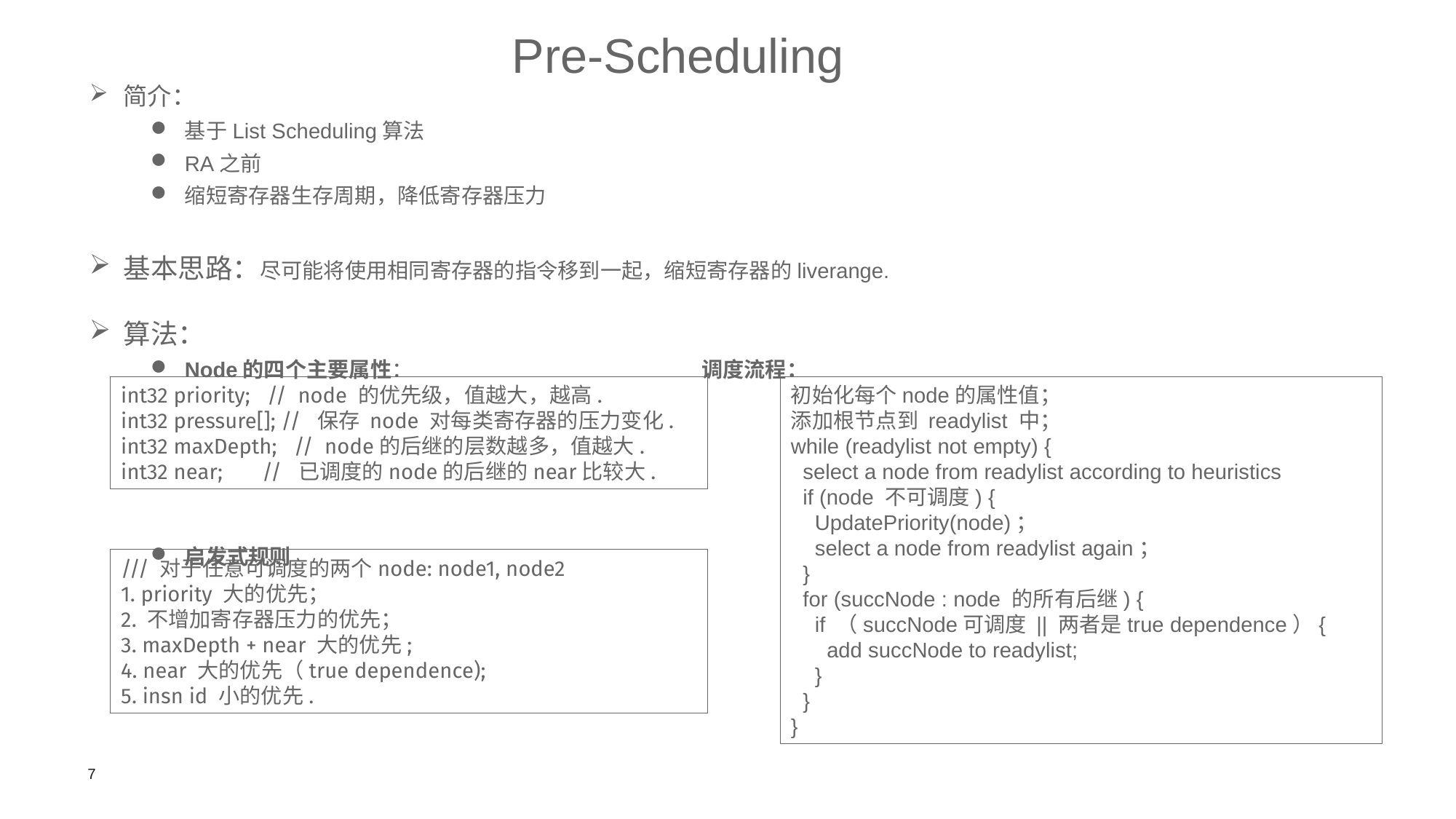

Pre-Scheduling
简介：
基于List Scheduling算法
RA之前
缩短寄存器生存周期，降低寄存器压力

基本思路：尽可能将使用相同寄存器的指令移到一起，缩短寄存器的liverange.

算法：
Node的四个主要属性：                                                             调度流程：

启发式规则

int32 priority;   //  node 的优先级，值越大，越高.
int32 pressure[]; //  保存 node 对每类寄存器的压力变化.
int32 maxDepth;   //  node的后继的层数越多，值越大.
int32 near;       //  已调度的node的后继的near比较大.
初始化每个node的属性值；
添加根节点到 readylist 中；
while (readylist not empty) {
  select a node from readylist according to heuristics
  if (node 不可调度) {
    UpdatePriority(node)；
    select a node from readylist again；
  }
  for (succNode : node 的所有后继) {
    if （succNode可调度 || 两者是true dependence）{
      add succNode to readylist;
    }
  }
}
/// 对于任意可调度的两个node: node1, node2
1. priority 大的优先；
2. 不增加寄存器压力的优先；
3. maxDepth + near 大的优先;
4. near 大的优先（true dependence);
5. insn id 小的优先.